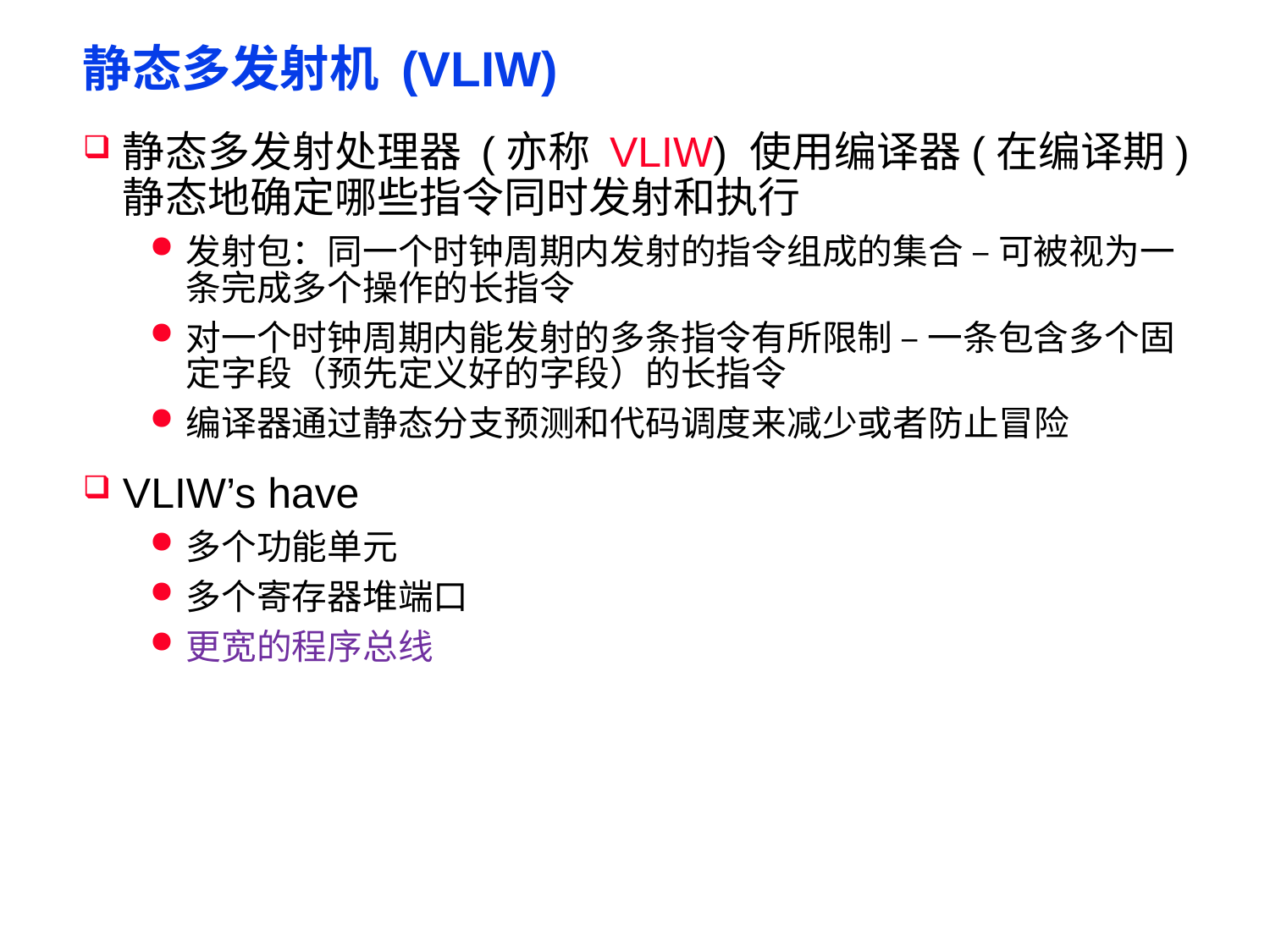

# 静态多发射机 (VLIW)
静态多发射处理器 (亦称 VLIW) 使用编译器(在编译期) 静态地确定哪些指令同时发射和执行
发射包：同一个时钟周期内发射的指令组成的集合 – 可被视为一条完成多个操作的长指令
对一个时钟周期内能发射的多条指令有所限制 – 一条包含多个固定字段（预先定义好的字段）的长指令
编译器通过静态分支预测和代码调度来减少或者防止冒险
VLIW’s have
多个功能单元
多个寄存器堆端口
更宽的程序总线